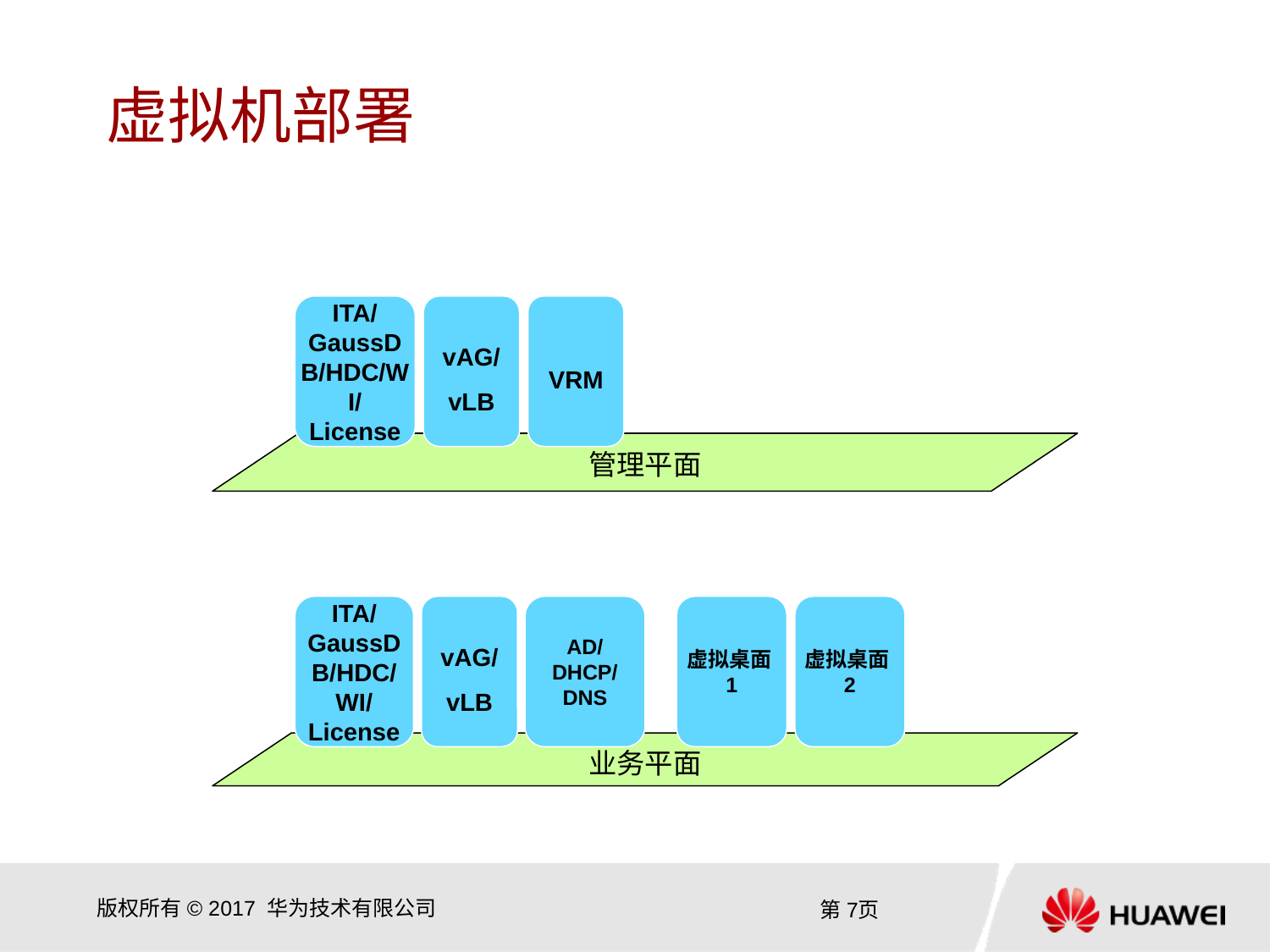

# 虚拟机部署
ITA/ GaussDB/HDC/WI/ License
vAG/
vLB
VRM
管理平面
ITA/ GaussDB/HDC/WI/ License
vAG/
vLB
AD/
DHCP/DNS
虚拟桌面1
虚拟桌面2
业务平面